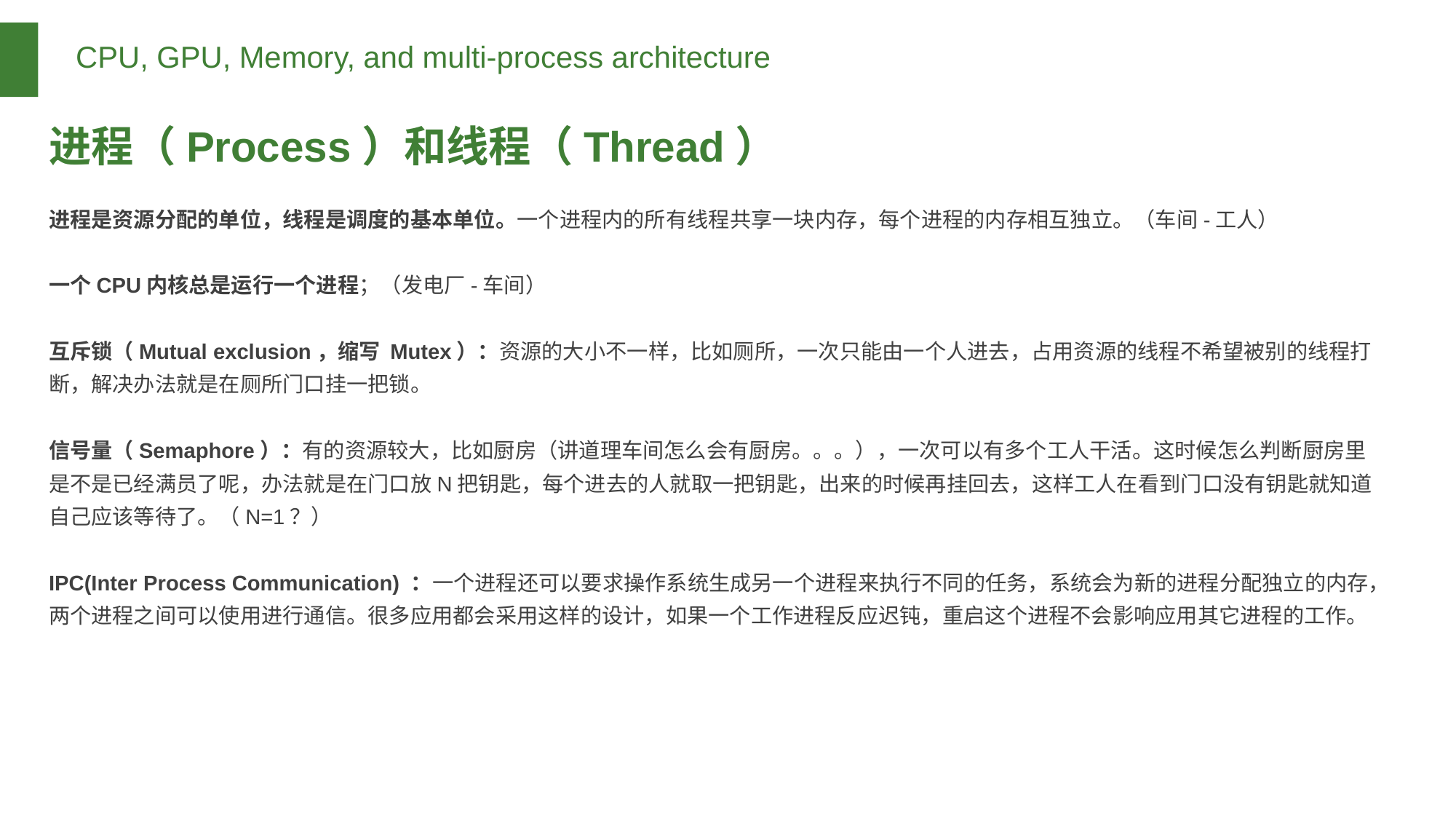

CPU, GPU, Memory, and multi-process architecture
进程（Process）和线程（Thread）
进程是资源分配的单位，线程是调度的基本单位。一个进程内的所有线程共享一块内存，每个进程的内存相互独立。（车间-工人）

一个CPU内核总是运行一个进程；（发电厂-车间）

互斥锁（Mutual exclusion，缩写 Mutex）：资源的大小不一样，比如厕所，一次只能由一个人进去，占用资源的线程不希望被别的线程打断，解决办法就是在厕所门口挂一把锁。

信号量（Semaphore）：有的资源较大，比如厨房（讲道理车间怎么会有厨房。。。），一次可以有多个工人干活。这时候怎么判断厨房里是不是已经满员了呢，办法就是在门口放N把钥匙，每个进去的人就取一把钥匙，出来的时候再挂回去，这样工人在看到门口没有钥匙就知道自己应该等待了。（N=1？）

IPC(Inter Process Communication) ：一个进程还可以要求操作系统生成另一个进程来执行不同的任务，系统会为新的进程分配独立的内存，两个进程之间可以使用进行通信。很多应用都会采用这样的设计，如果一个工作进程反应迟钝，重启这个进程不会影响应用其它进程的工作。
PPT模板下载：www.1ppt.com/moban/     行业PPT模板：www.1ppt.com/hangye/
节日PPT模板：www.1ppt.com/jieri/           PPT素材下载：www.1ppt.com/sucai/
PPT背景图片：www.1ppt.com/beijing/      PPT图表下载：www.1ppt.com/tubiao/
优秀PPT下载：www.1ppt.com/xiazai/        PPT教程： www.1ppt.com/powerpoint/
Word教程： www.1ppt.com/word/              Excel教程：www.1ppt.com/excel/
资料下载：www.1ppt.com/ziliao/                PPT课件下载：www.1ppt.com/kejian/
范文下载：www.1ppt.com/fanwen/             试卷下载：www.1ppt.com/shiti/
教案下载：www.1ppt.com/jiaoan/        PPT论坛：www.1ppt.cn